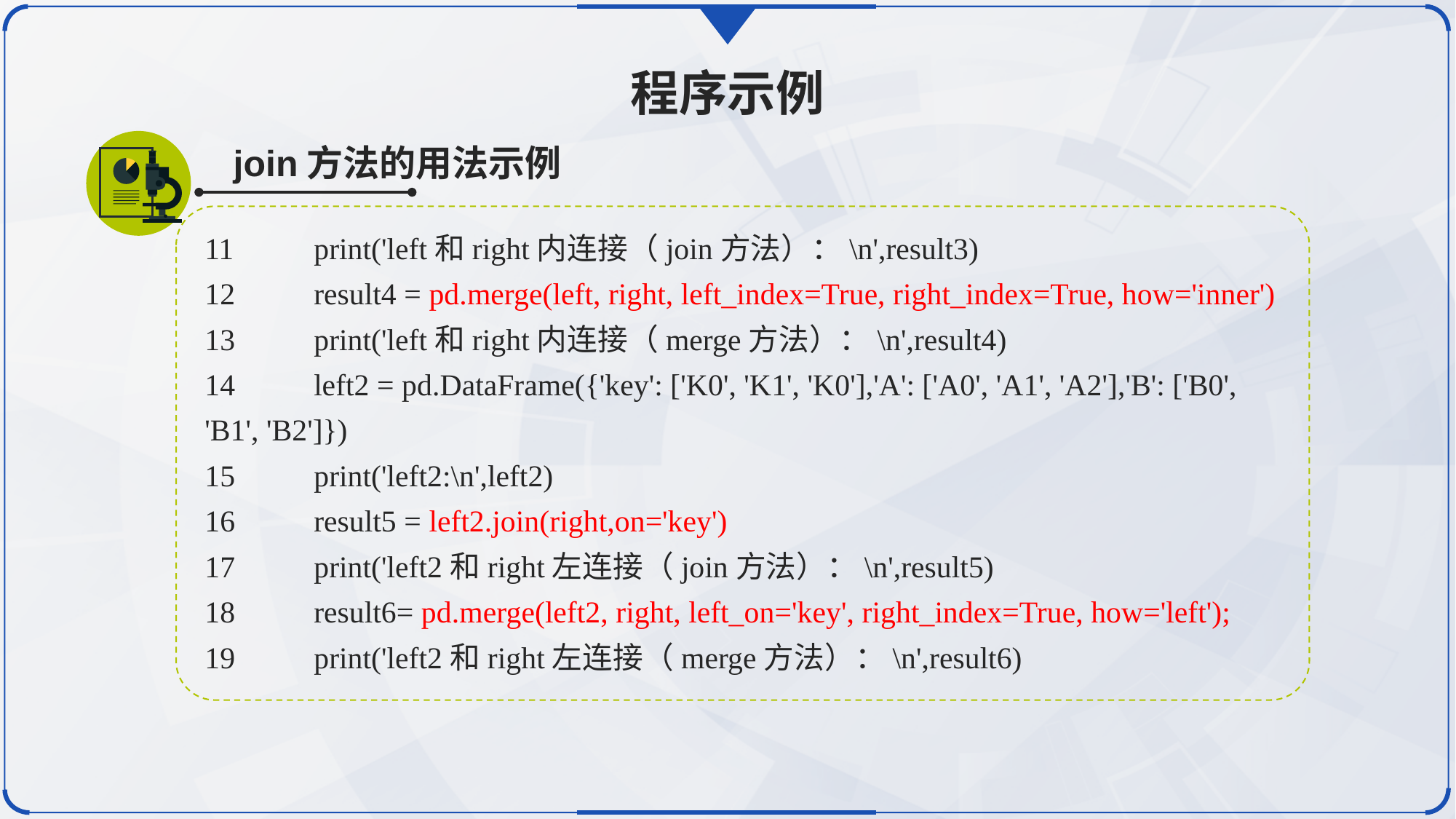

程序示例

join方法的用法示例

11	print('left和right内连接（join方法）：\n',result3)
12	result4 = pd.merge(left, right, left_index=True, right_index=True, how='inner')
13	print('left和right内连接（merge方法）：\n',result4)
14	left2 = pd.DataFrame({'key': ['K0', 'K1', 'K0'],'A': ['A0', 'A1', 'A2'],'B': ['B0', 'B1', 'B2']})
15	print('left2:\n',left2)
16	result5 = left2.join(right,on='key')
17	print('left2和right左连接（join方法）：\n',result5)
18	result6= pd.merge(left2, right, left_on='key', right_index=True, how='left');
19	print('left2和right左连接（merge方法）：\n',result6)